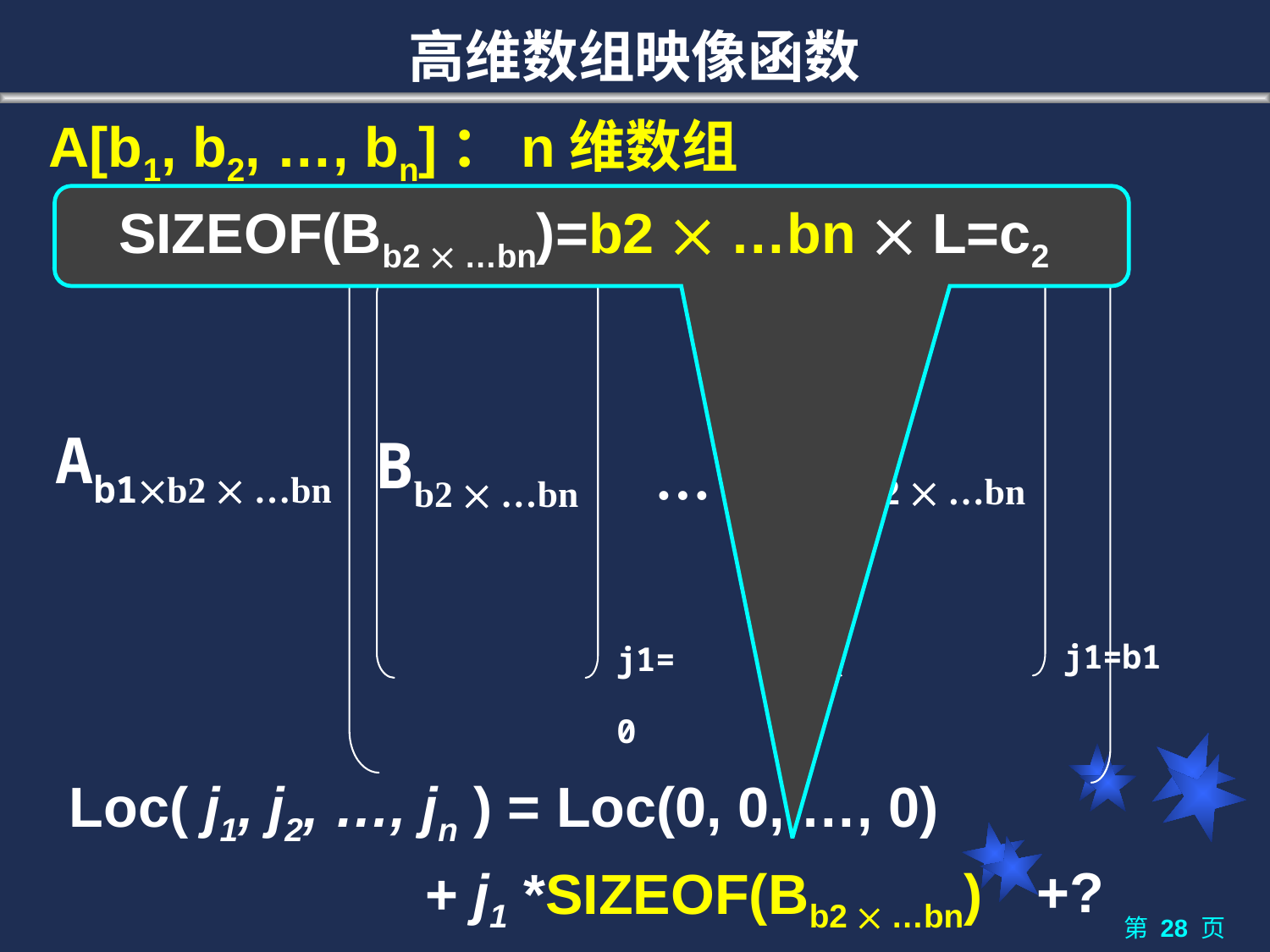

# 高维数组映像函数
A[b1, b2, …, bn]：n维数组

SIZEOF(Bb2 × …bn)=b2 × …bn × L=c2

Ab1×b2 × …bn

Bb2 × …bn
Bb2 × …bn
… …
j1=b1
j1=0
Loc( j1, j2, …, jn ) = Loc(0, 0, …, 0)

+ j1 *SIZEOF(Bb2 × …bn)
+?
第 28 页